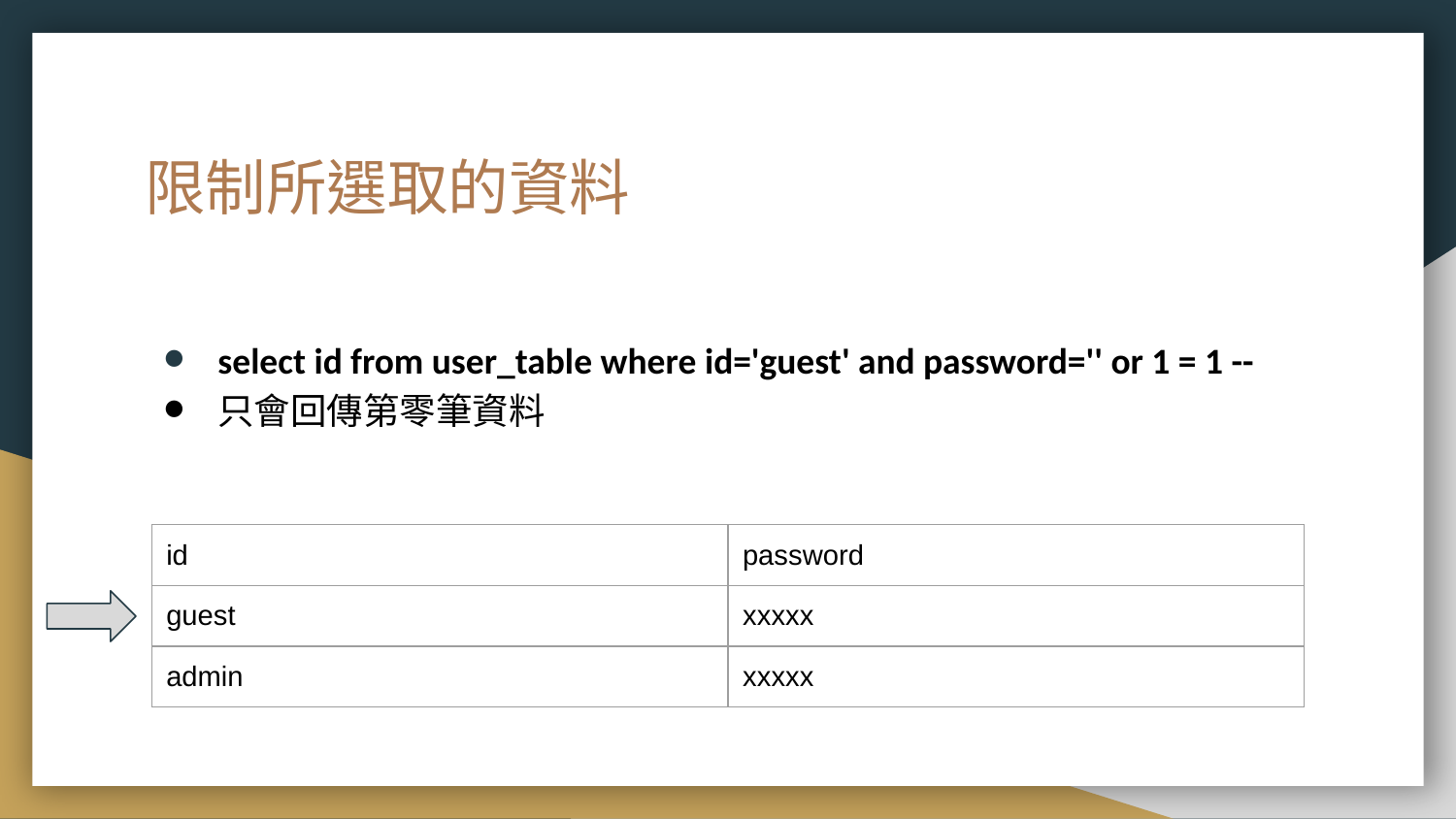

# 限制所選取的資料
select id from user_table where id='guest' and password='' or 1 = 1 --
只會回傳第零筆資料
| id | password |
| --- | --- |
| guest | xxxxx |
| admin | xxxxx |